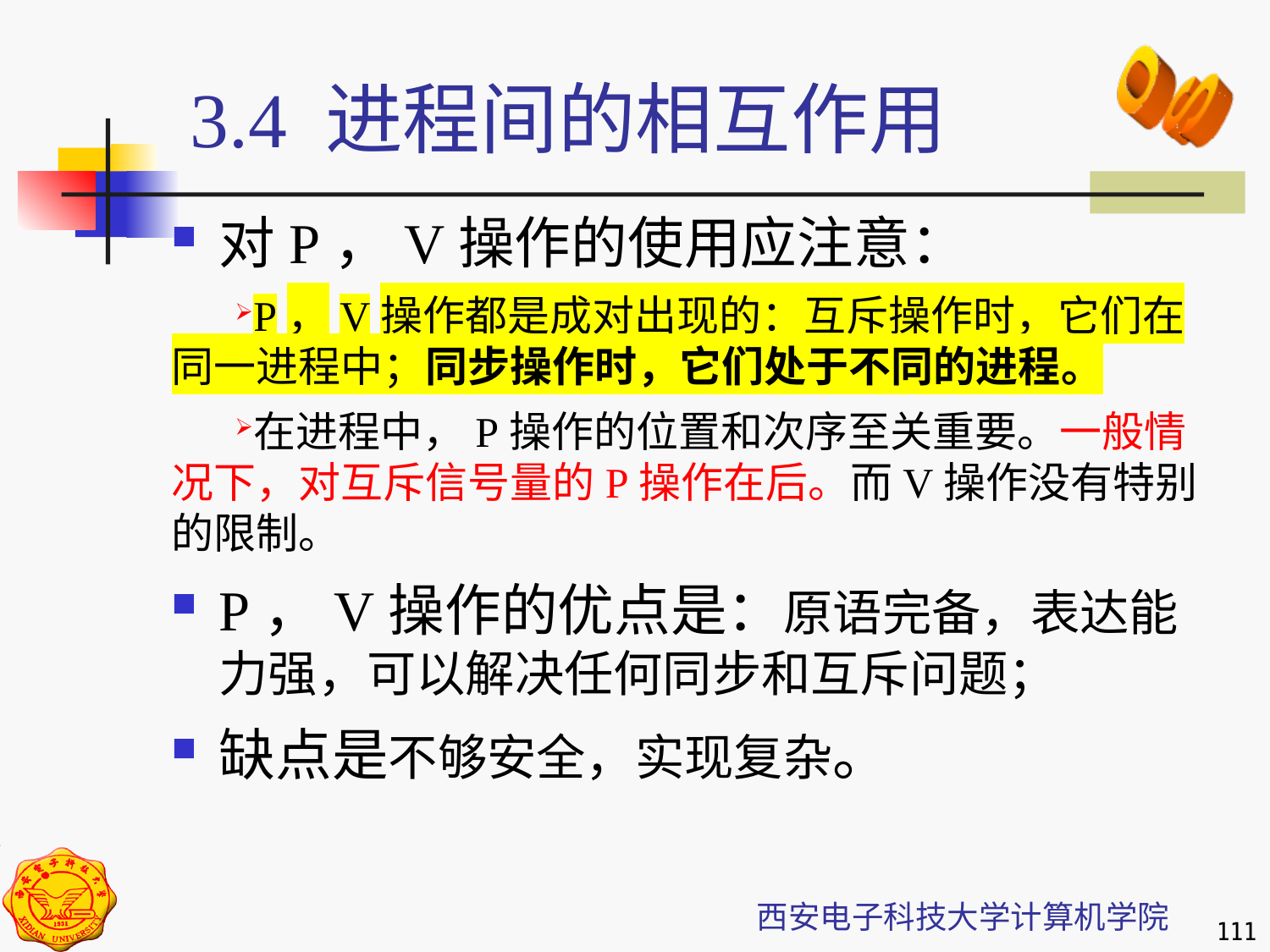

3.4 进程间的相互作用
对P，V操作的使用应注意：
P，V操作都是成对出现的：互斥操作时，它们在同一进程中；同步操作时，它们处于不同的进程。
在进程中，P操作的位置和次序至关重要。一般情况下，对互斥信号量的P操作在后。而V操作没有特别的限制。
P，V操作的优点是：原语完备，表达能力强，可以解决任何同步和互斥问题；
缺点是不够安全，实现复杂。
111